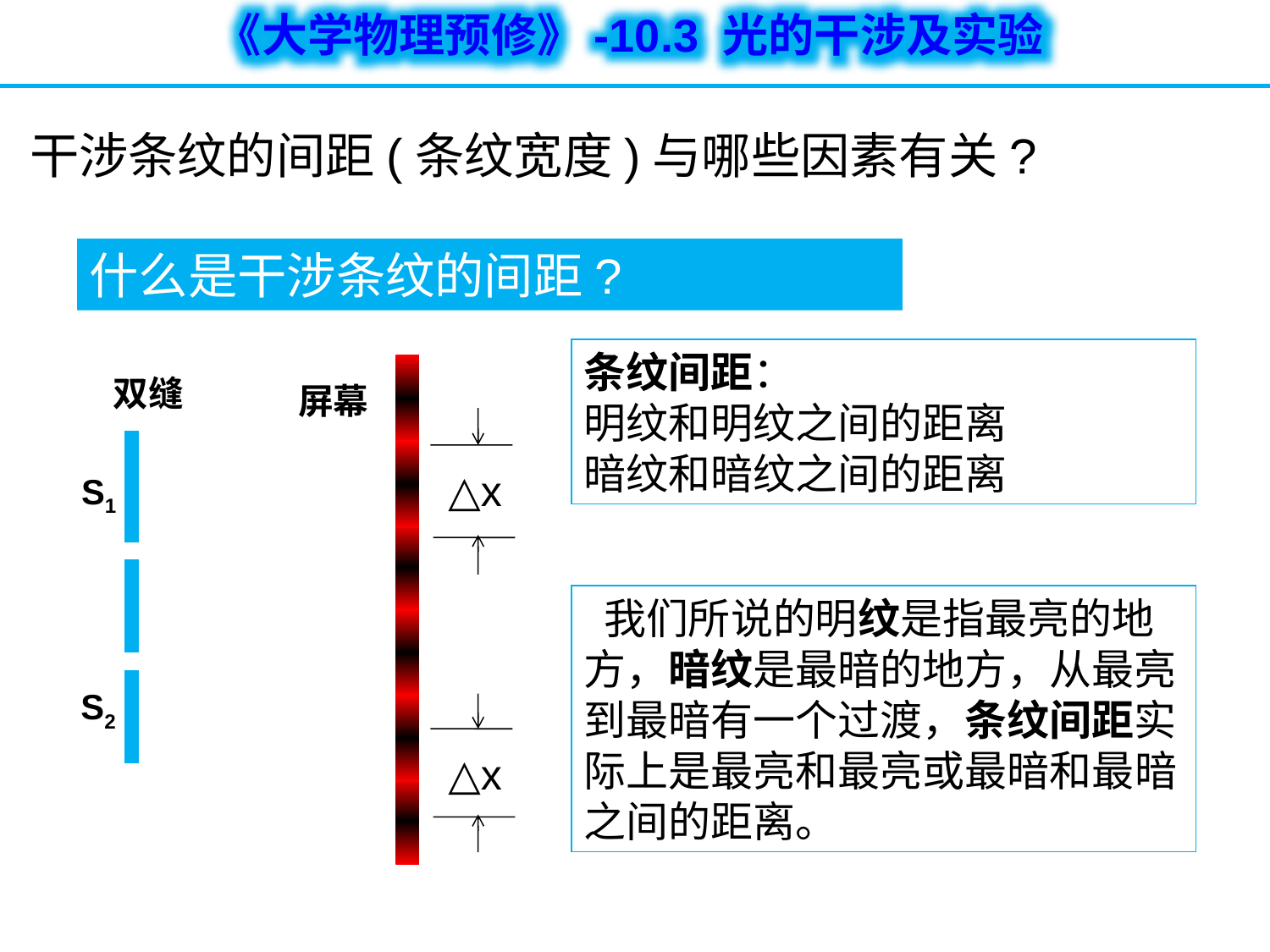

干涉条纹的间距(条纹宽度)与哪些因素有关?
什么是干涉条纹的间距?
条纹间距：
明纹和明纹之间的距离
暗纹和暗纹之间的距离

双缝
屏幕

S1
S2

△x

 我们所说的明纹是指最亮的地方，暗纹是最暗的地方，从最亮到最暗有一个过渡，条纹间距实际上是最亮和最亮或最暗和最暗之间的距离。

△x